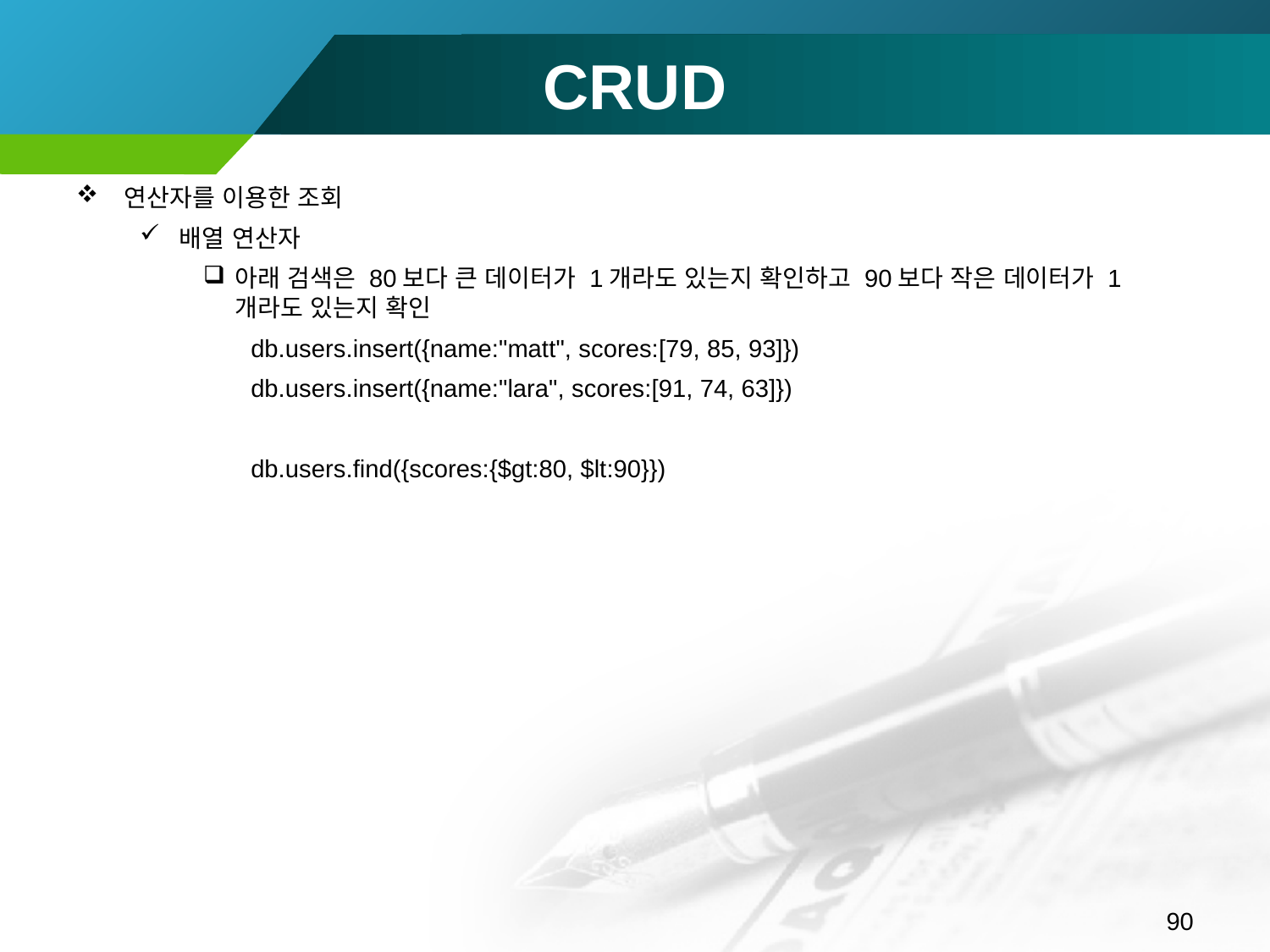

# CRUD
연산자를 이용한 조회
배열 연산자
아래 검색은 80보다 큰 데이터가 1개라도 있는지 확인하고 90보다 작은 데이터가 1개라도 있는지 확인
db.users.insert({name:"matt", scores:[79, 85, 93]})
db.users.insert({name:"lara", scores:[91, 74, 63]})

db.users.find({scores:{$gt:80, $lt:90}})
90